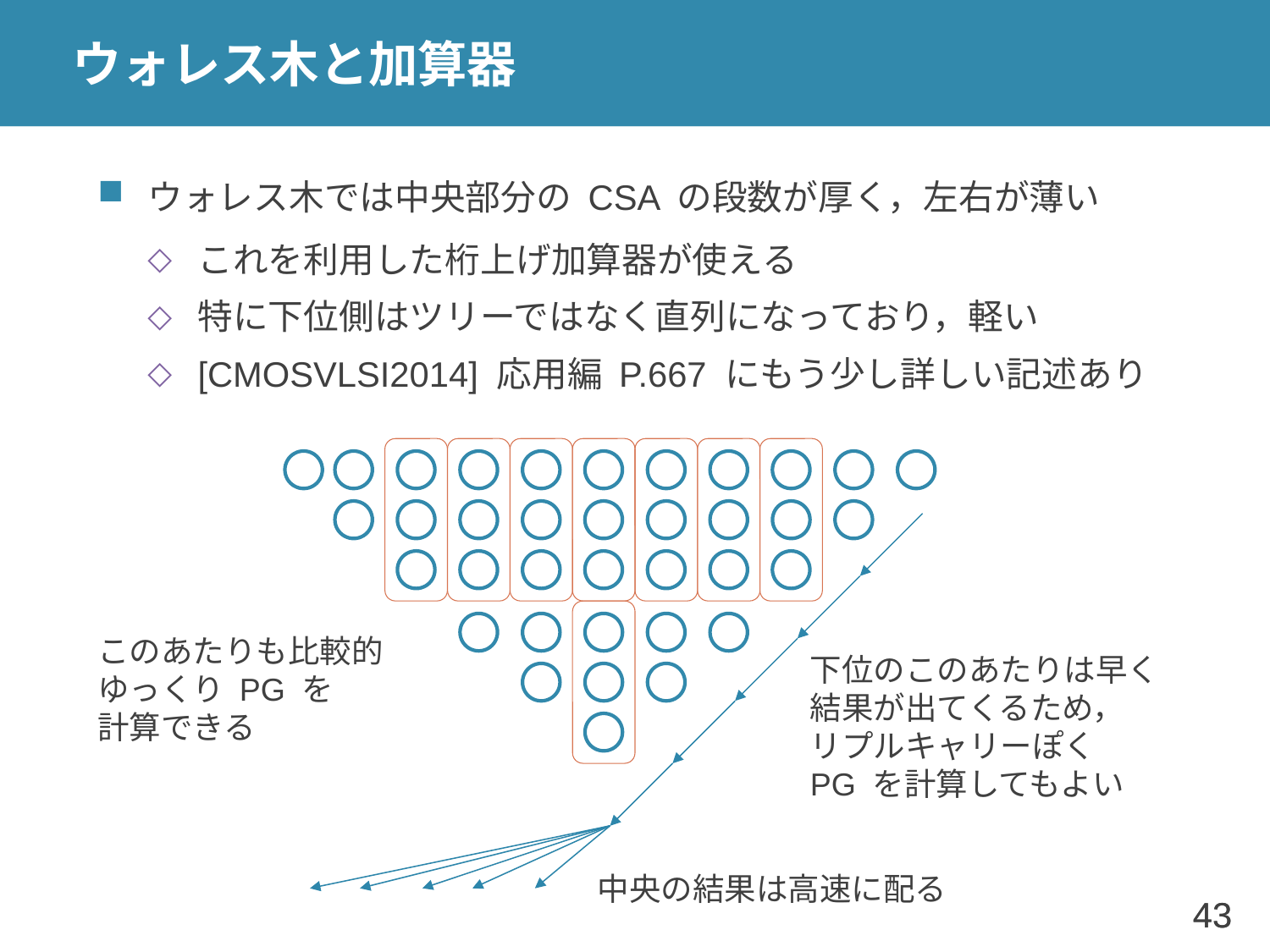

# ウォレス木と加算器
ウォレス木では中央部分の CSA の段数が厚く，左右が薄い
これを利用した桁上げ加算器が使える
特に下位側はツリーではなく直列になっており，軽い
[CMOSVLSI2014] 応用編 P.667 にもう少し詳しい記述あり

このあたりも比較的
ゆっくり PG を
計算できる

下位のこのあたりは早く
結果が出てくるため，
リプルキャリーぽく
PG を計算してもよい

中央の結果は高速に配る